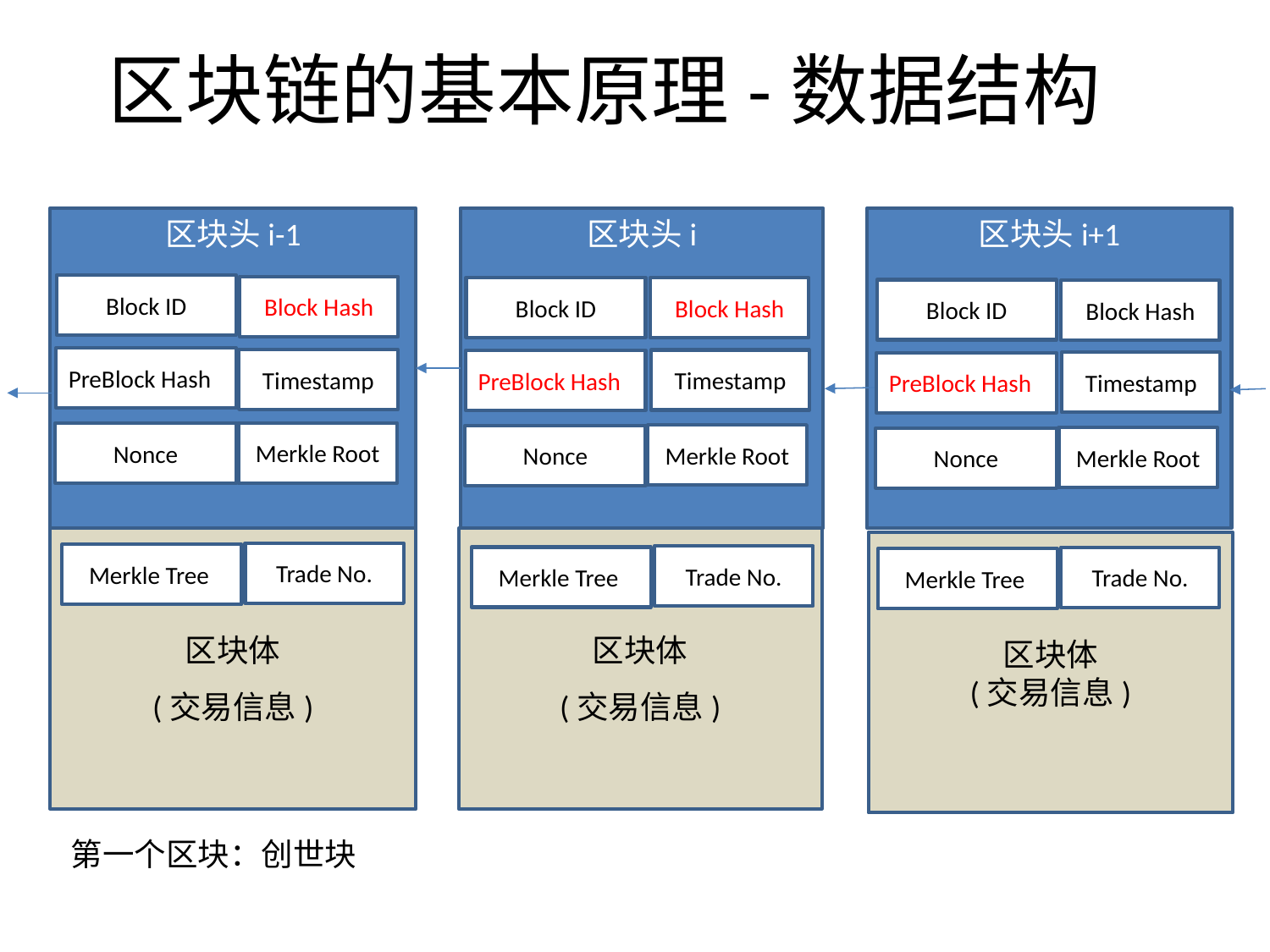

# 区块链的基本原理-数据结构
区块头i-1
区块头i
区块头i+1
Block ID
Block Hash
Block ID
Block Hash
Block ID
Block Hash
PreBlock Hash
Timestamp
Timestamp
PreBlock Hash
Timestamp
PreBlock Hash
Merkle Root
Nonce
Merkle Root
Nonce
Merkle Root
Nonce
区块体
(交易信息)
区块体
(交易信息)
区块体
(交易信息)
Trade No.
Merkle Tree
Trade No.
Merkle Tree
Trade No.
Merkle Tree
第一个区块：创世块